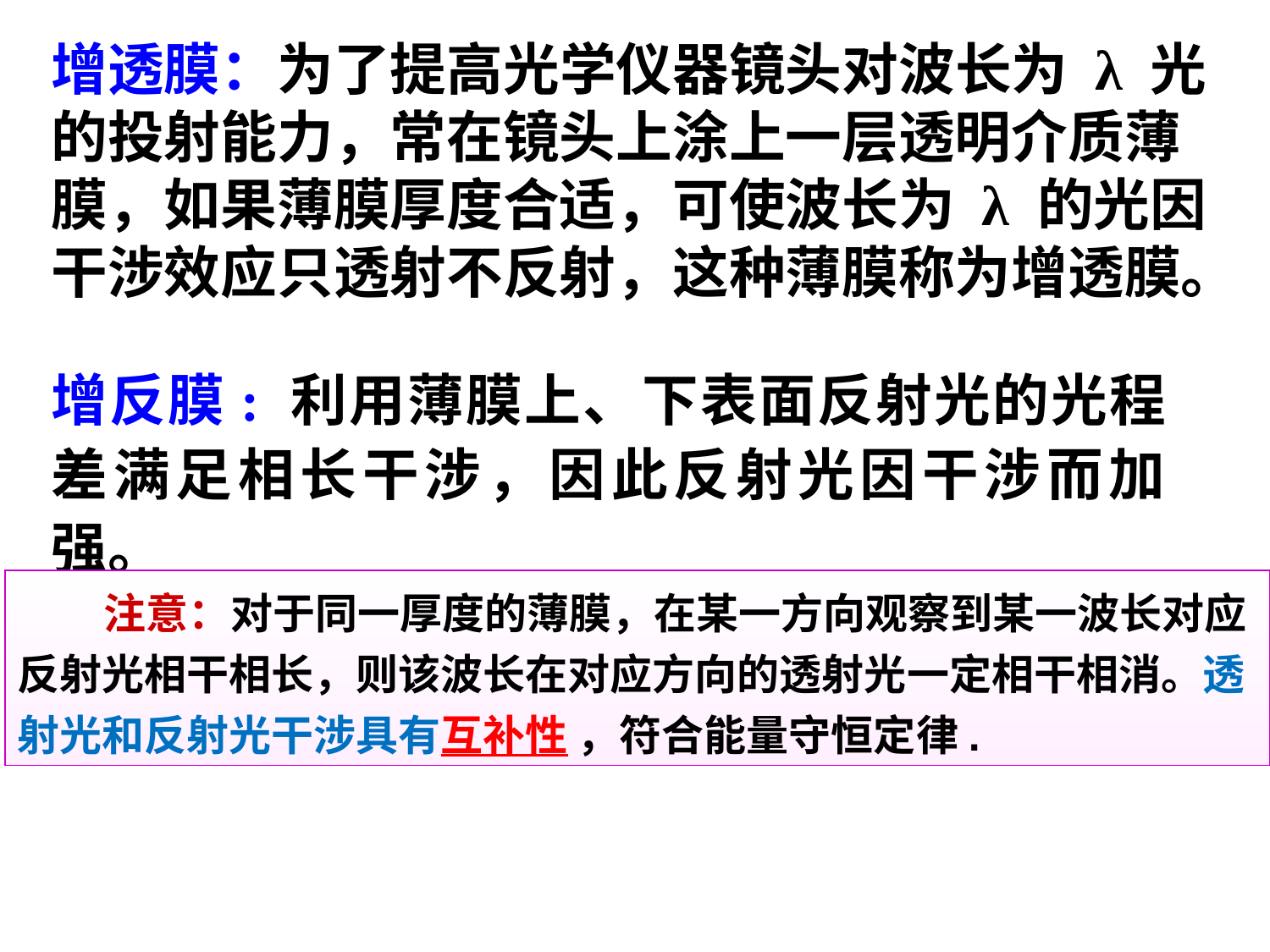

增透膜：为了提高光学仪器镜头对波长为 λ 光的投射能力，常在镜头上涂上一层透明介质薄膜，如果薄膜厚度合适，可使波长为 λ 的光因干涉效应只透射不反射，这种薄膜称为增透膜。
增反膜: 利用薄膜上、下表面反射光的光程差满足相长干涉，因此反射光因干涉而加强。
        注意：对于同一厚度的薄膜，在某一方向观察到某一波长对应反射光相干相长，则该波长在对应方向的透射光一定相干相消。透射光和反射光干涉具有互补性 ，符合能量守恒定律.